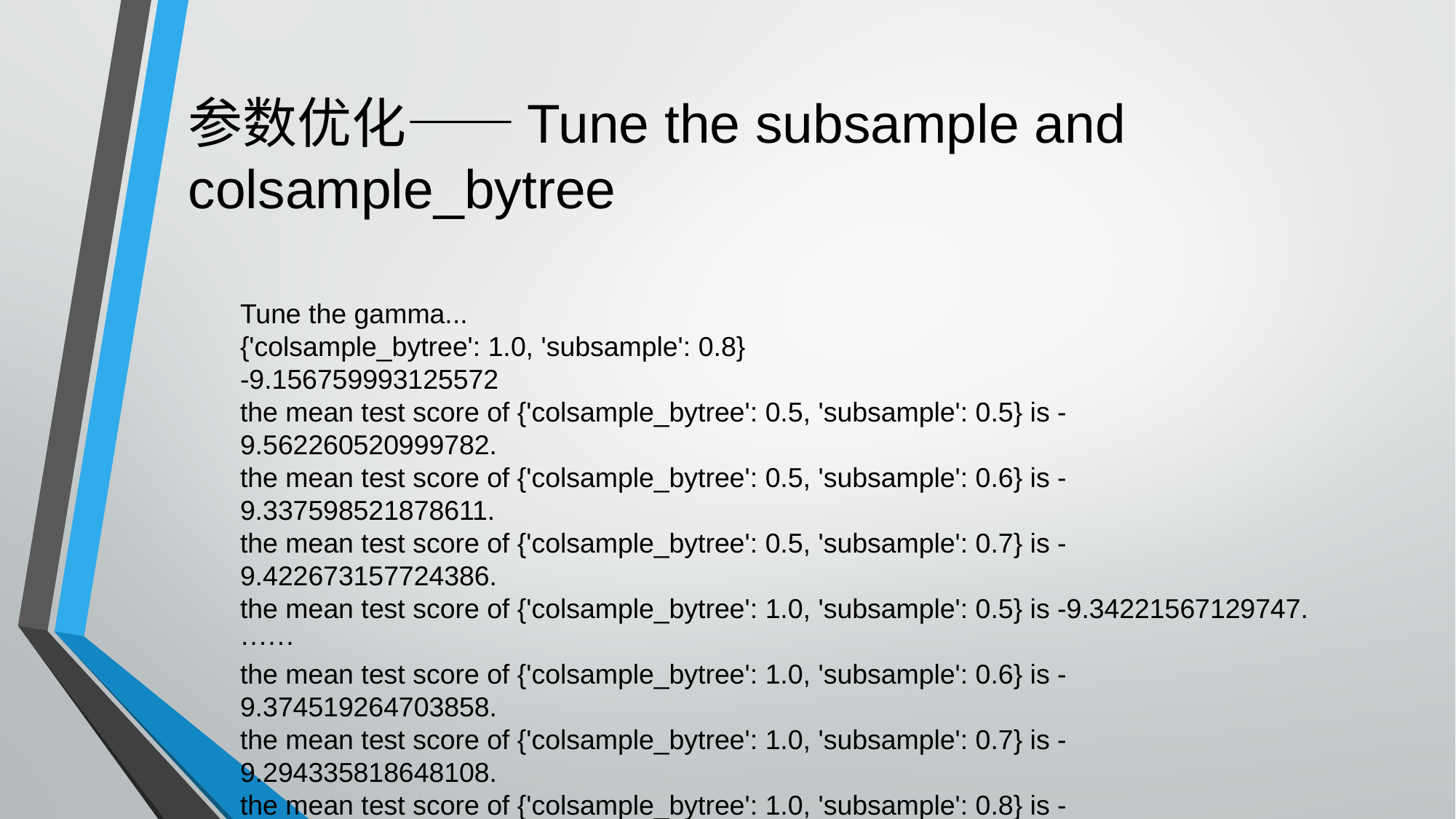

# 参数优化——Tune the subsample and colsample_bytree
Tune the gamma...
{'colsample_bytree': 1.0, 'subsample': 0.8}
-9.156759993125572
the mean test score of {'colsample_bytree': 0.5, 'subsample': 0.5} is -9.562260520999782.
the mean test score of {'colsample_bytree': 0.5, 'subsample': 0.6} is -9.337598521878611.
the mean test score of {'colsample_bytree': 0.5, 'subsample': 0.7} is -9.422673157724386.
the mean test score of {'colsample_bytree': 1.0, 'subsample': 0.5} is -9.34221567129747.
······
the mean test score of {'colsample_bytree': 1.0, 'subsample': 0.6} is -9.374519264703858.
the mean test score of {'colsample_bytree': 1.0, 'subsample': 0.7} is -9.294335818648108.
the mean test score of {'colsample_bytree': 1.0, 'subsample': 0.8} is -9.156759993125572.
the mean test score of {'colsample_bytree': 1.0, 'subsample': 0.9} is -9.308807137349646.
the mean test score of {'colsample_bytree': 1.0, 'subsample': 1.0} is -9.230157012449023.